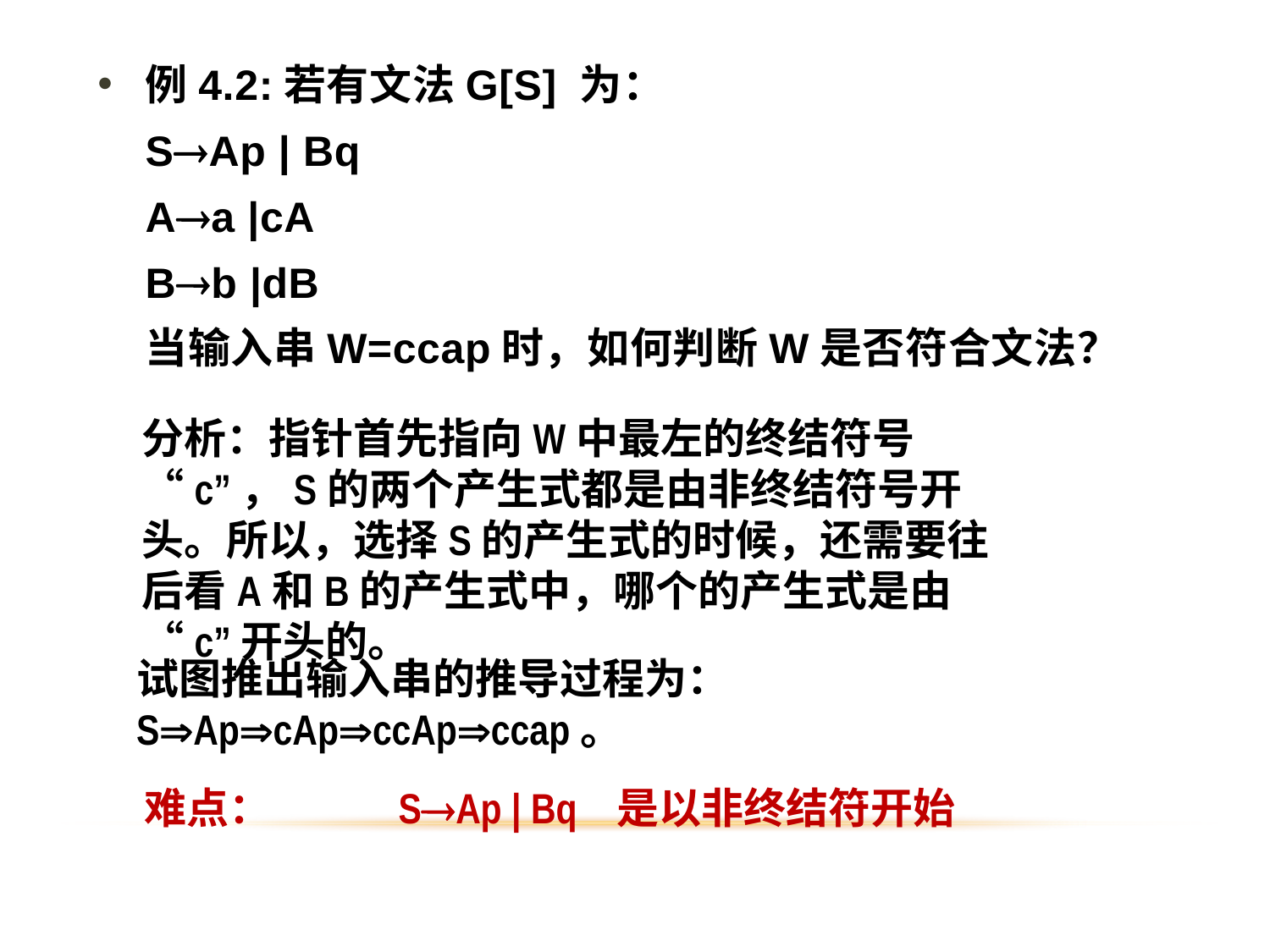

例4.2:若有文法G[S] 为：
	S→Ap | Bq
	A→a |cA
	B→b |dB
	当输入串W=ccap时，如何判断W是否符合文法？
分析：指针首先指向W中最左的终结符号 “c”，S的两个产生式都是由非终结符号开头。所以，选择S的产生式的时候，还需要往后看A和B的产生式中，哪个的产生式是由“c”开头的。
试图推出输入串的推导过程为：S⇒Ap⇒cAp⇒ccAp⇒ccap。

难点：	S→Ap | Bq   是以非终结符开始